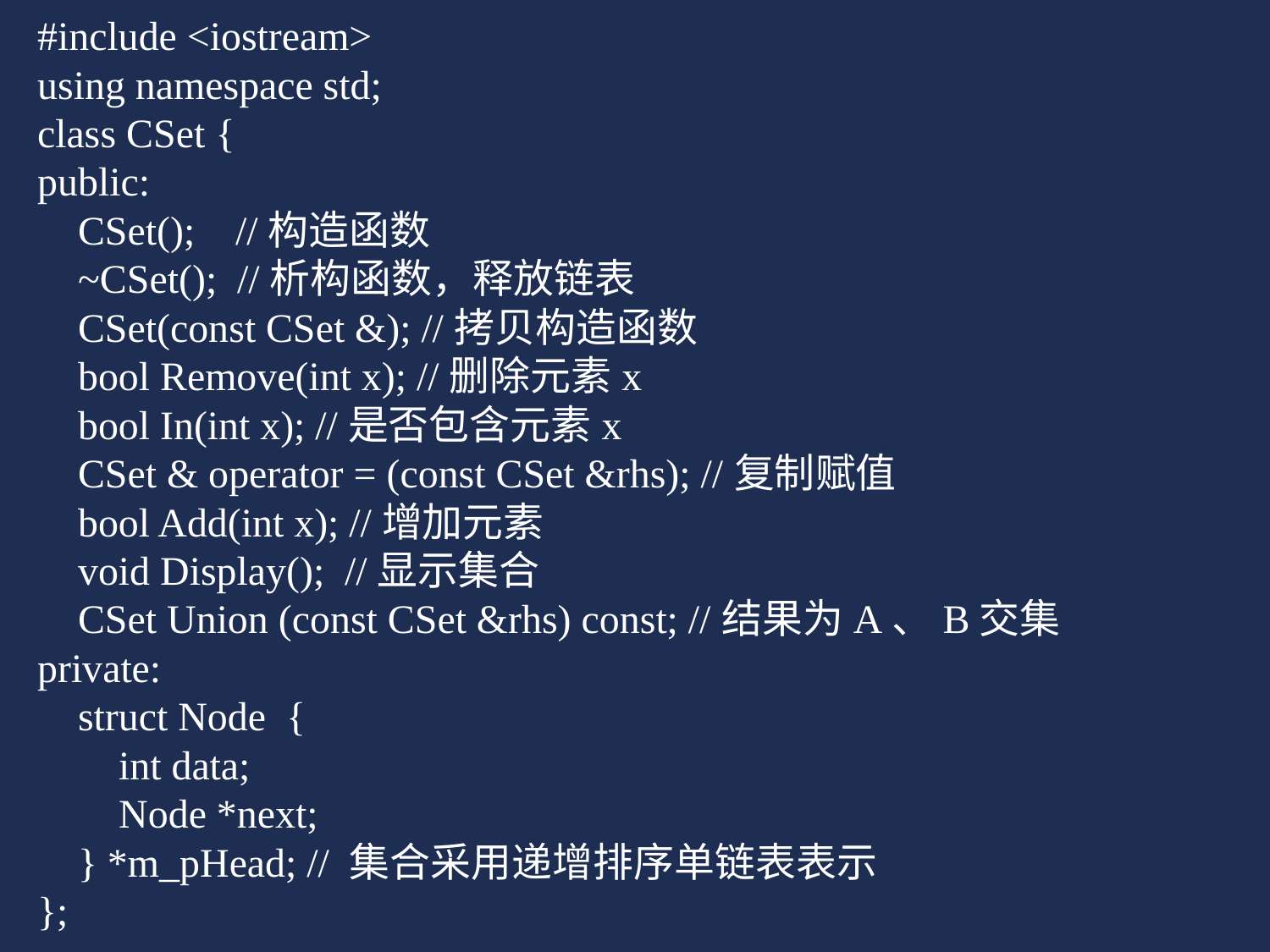

#include <iostream>
using namespace std;
class CSet {
public:
    CSet();    //构造函数
    ~CSet();  //析构函数，释放链表
    CSet(const CSet &); //拷贝构造函数
    bool Remove(int x); //删除元素x
    bool In(int x); //是否包含元素x
    CSet & operator = (const CSet &rhs); //复制赋值
    bool Add(int x); //增加元素
    void Display();  //显示集合
    CSet Union (const CSet &rhs) const; //结果为A、B交集
private:
    struct Node  {
        int data;
        Node *next;
    } *m_pHead; // 集合采用递增排序单链表表示
};